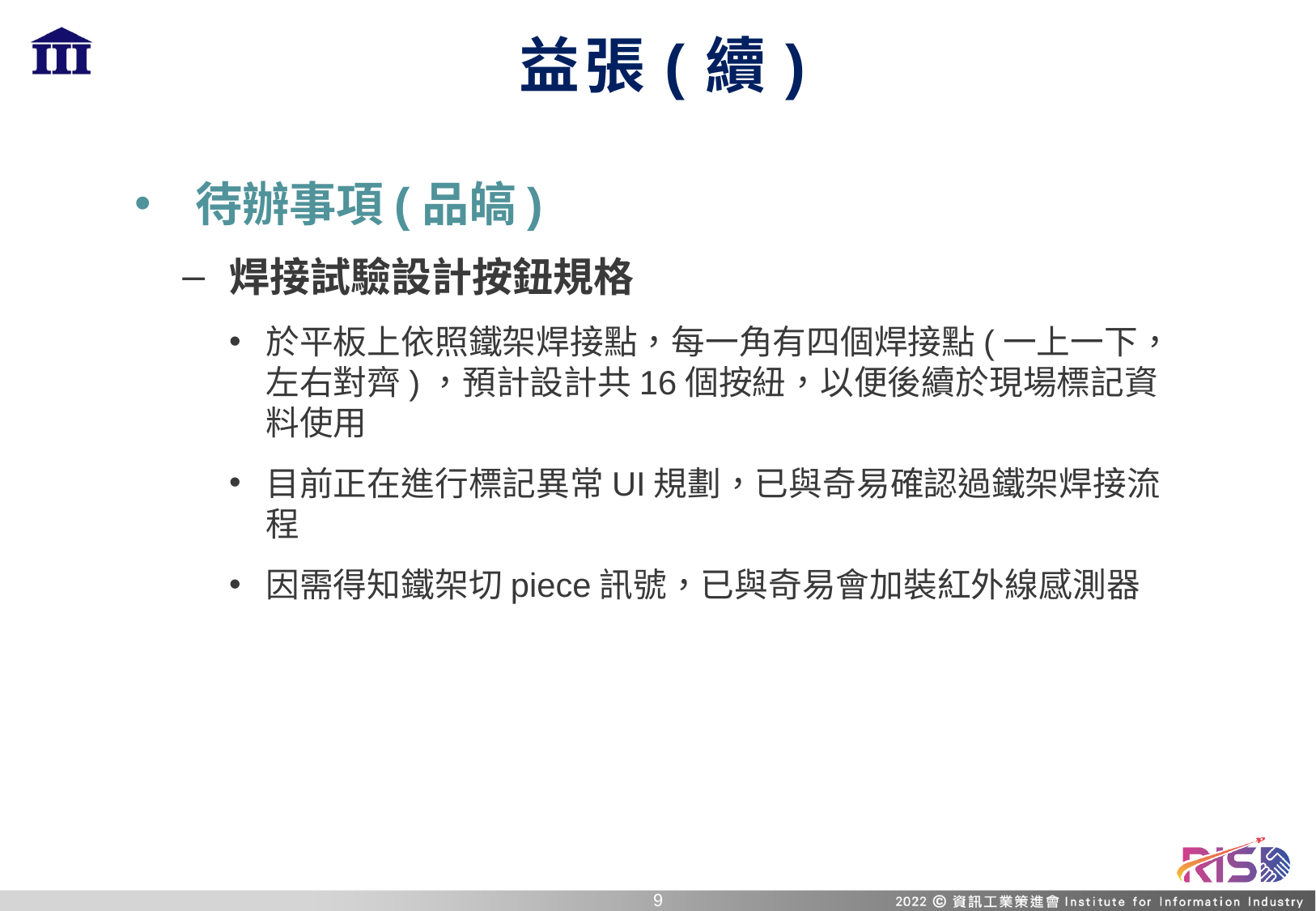

# 益張(續)
待辦事項(品皜)
焊接試驗設計按鈕規格
於平板上依照鐵架焊接點，每一角有四個焊接點(一上一下，左右對齊)，預計設計共16個按紐，以便後續於現場標記資料使用
目前正在進行標記異常UI規劃，已與奇易確認過鐵架焊接流程
因需得知鐵架切piece訊號，已與奇易會加裝紅外線感測器
9